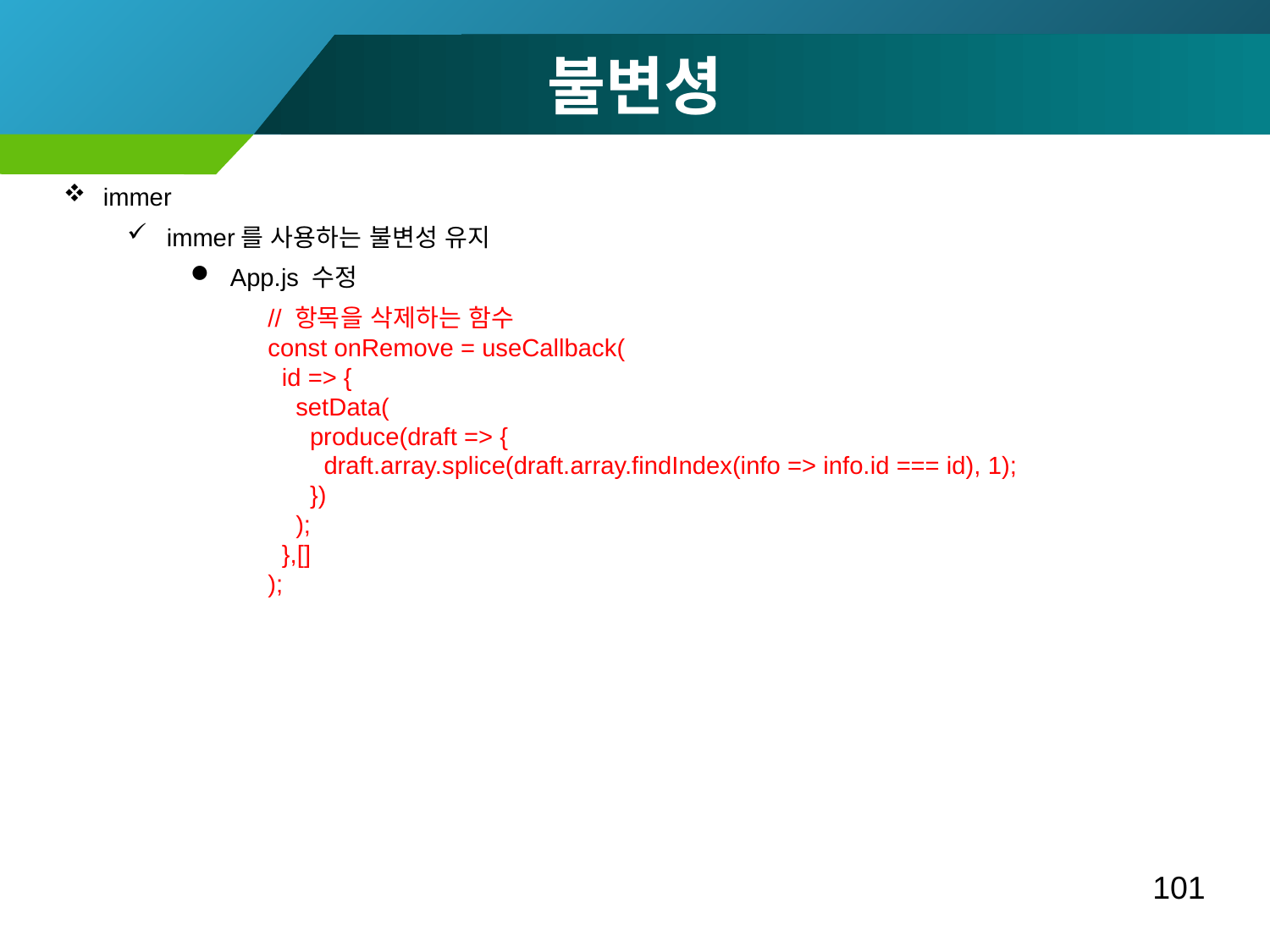

불변셩
immer
immer를 사용하는 불변성 유지
App.js 수정
  // 항목을 삭제하는 함수
  const onRemove = useCallback(
    id => {
      setData(
        produce(draft => {
          draft.array.splice(draft.array.findIndex(info => info.id === id), 1);
        })
      );
    },[]
  );
101